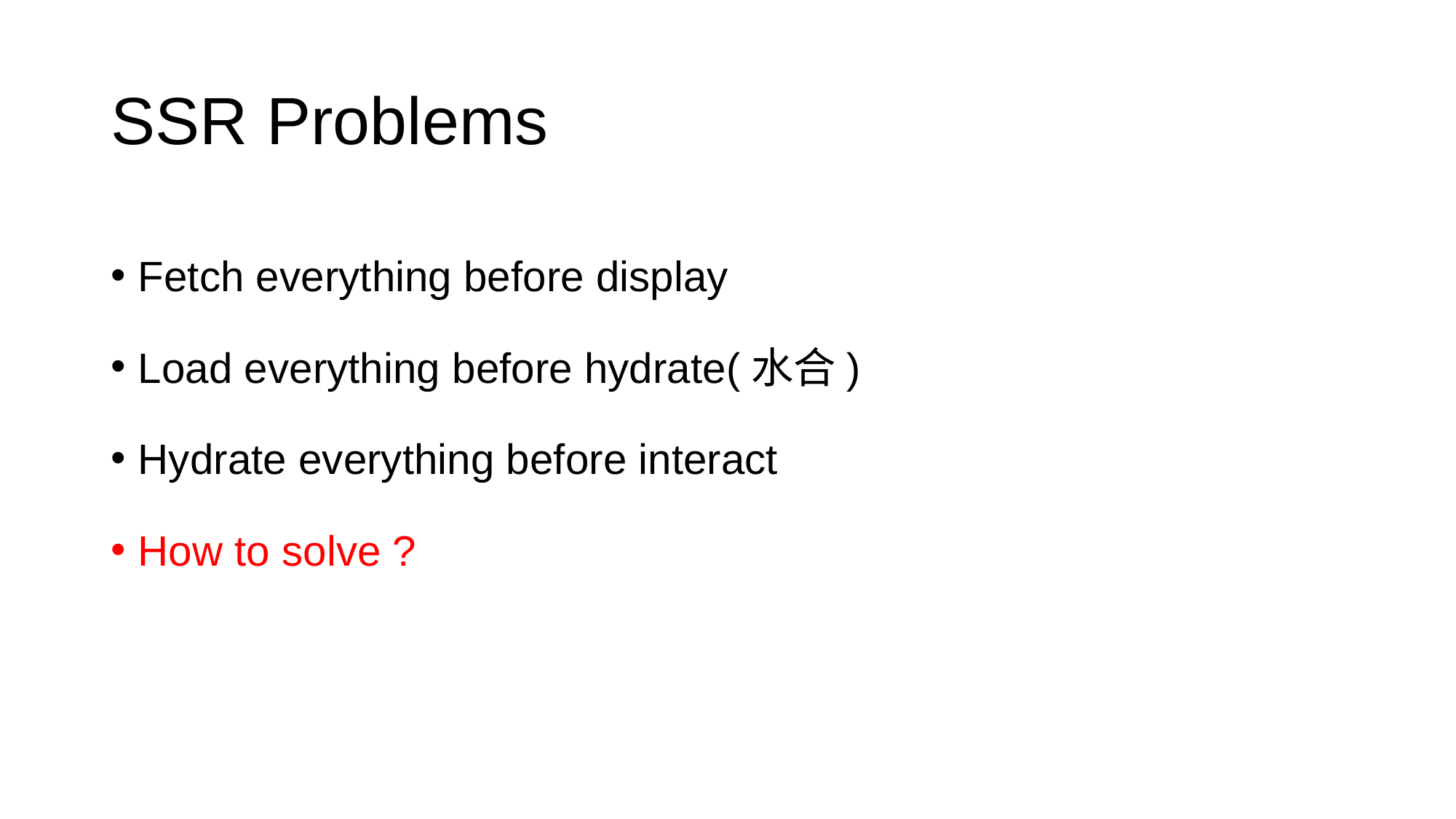

# SSR Problems
Fetch everything before display
Load everything before hydrate(水合)
Hydrate everything before interact
How to solve ?